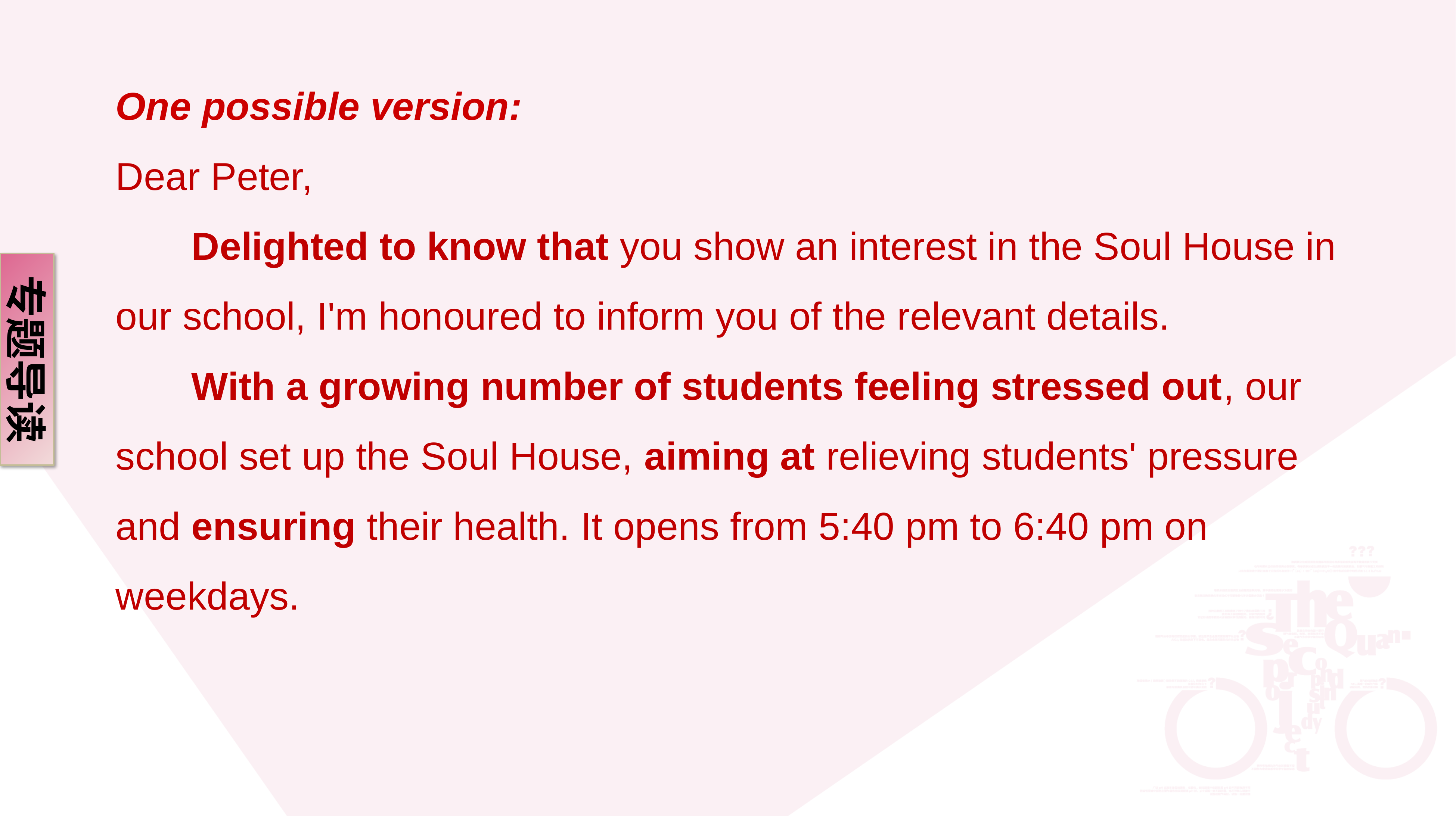

One possible version:
Dear Peter,
       Delighted to know that you show an interest in the Soul House in our school, I'm honoured to inform you of the relevant details.
       With a growing number of students feeling stressed out, our school set up the Soul House, aiming at relieving students' pressure and ensuring their health. It opens from 5:40 pm to 6:40 pm on weekdays.
专题导读